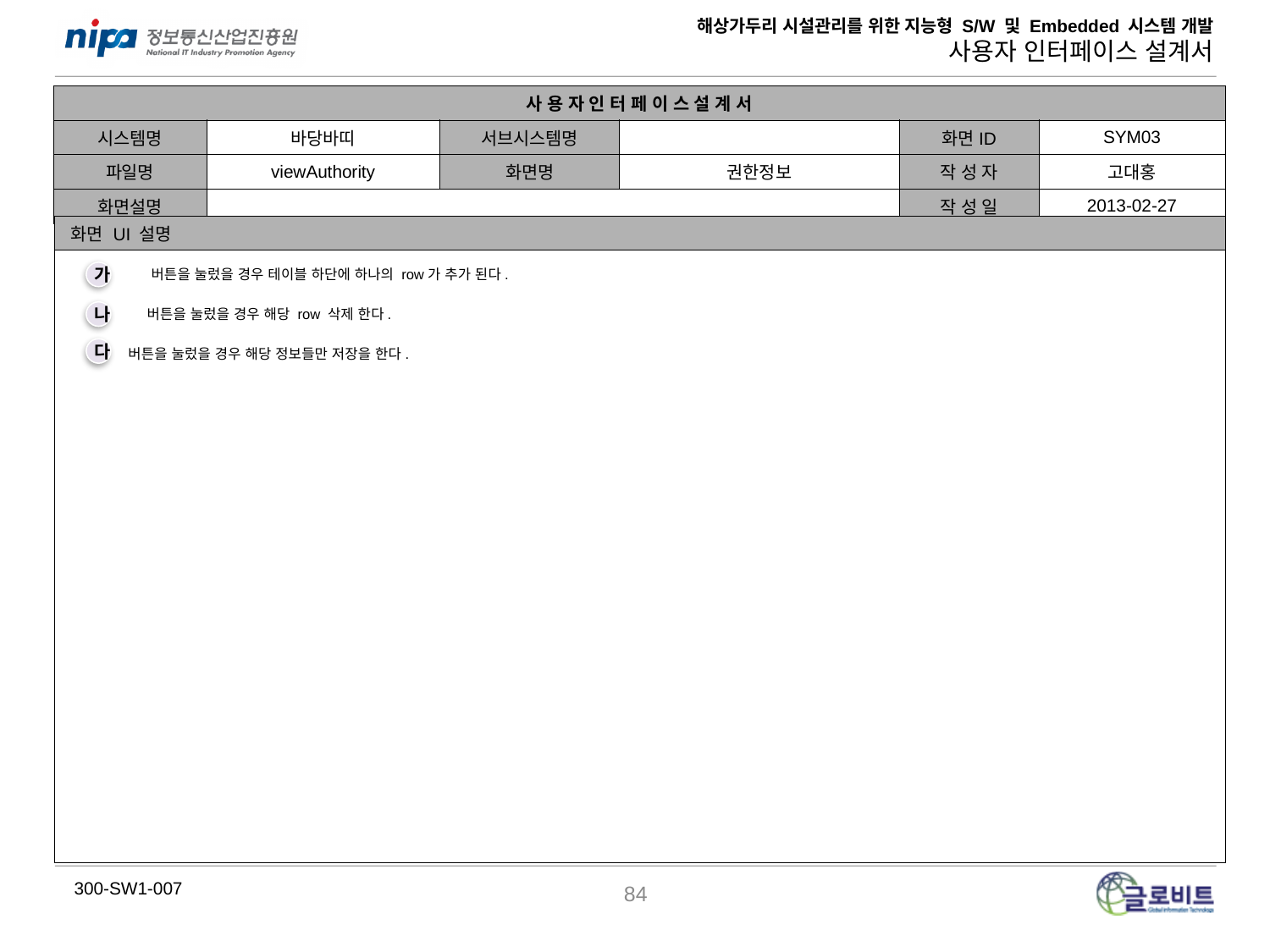

| 사 용 자 인 터 페 이 스 설 계 서 |  |  |  |  |  |
| --- | --- | --- | --- | --- | --- |
| 시스템명 | 바당바띠 | 서브시스템명 |  | 화면ID | SYM03 |
| 파일명 | viewAuthority | 화면명 | 권한정보 | 작 성 자 | 고대홍 |
| 화면설명 |  |  |  | 작 성 일 | 2013-02-27 |
| 화면 UI 설명 |
| --- |
|  |
버튼을 눌렀을 경우 테이블 하단에 하나의 row가 추가 된다.
가
버튼을 눌렀을 경우 해당 row 삭제 한다.
나
다
버튼을 눌렀을 경우 해당 정보들만 저장을 한다.